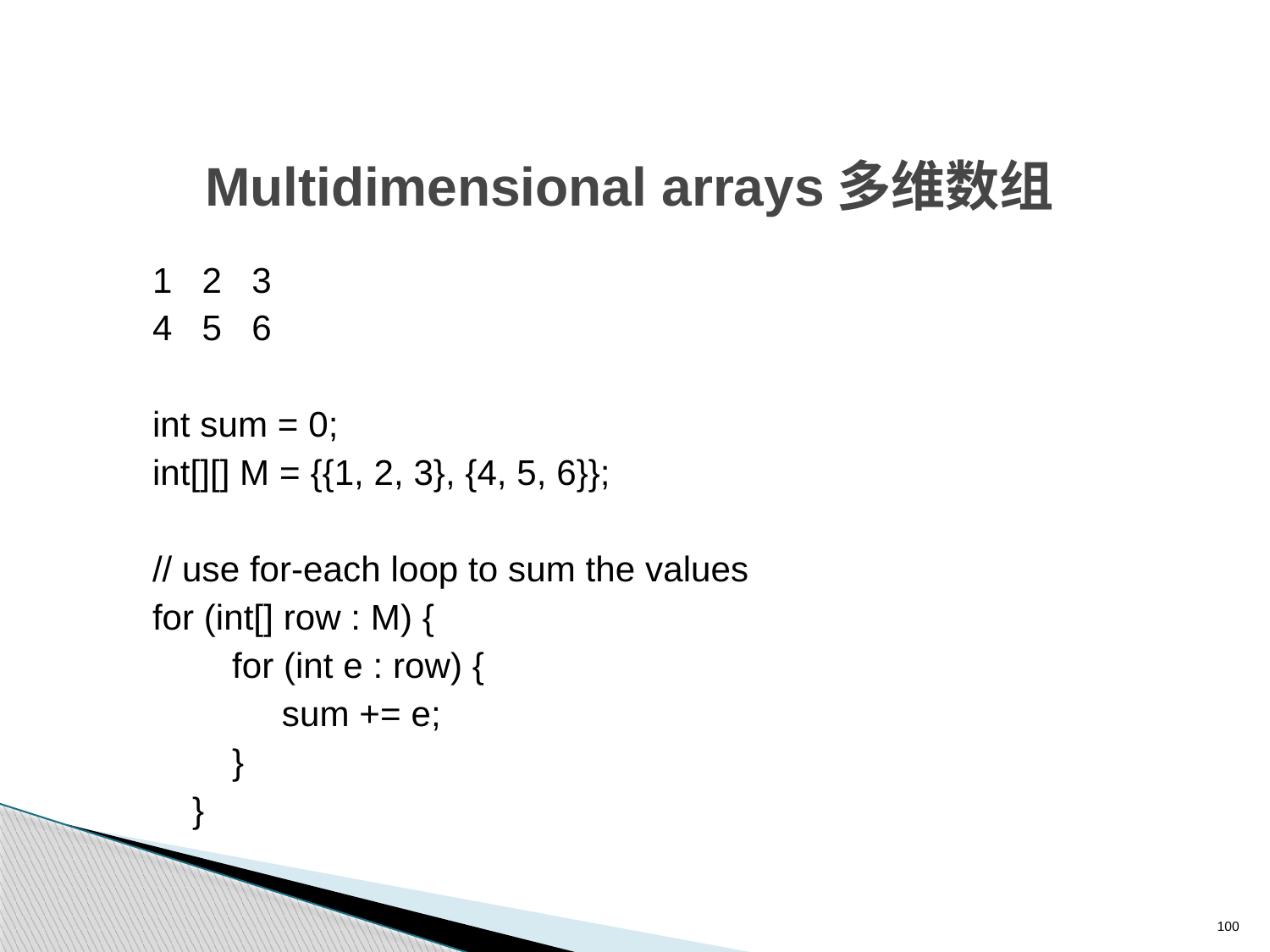

# Multidimensional arrays多维数组
1   2   3
4   5   6

int sum = 0;
int[][] M = {{1, 2, 3}, {4, 5, 6}};

// use for-each loop to sum the values
for (int[] row : M) {
        for (int e : row) {
             sum += e;
        }
    }

100